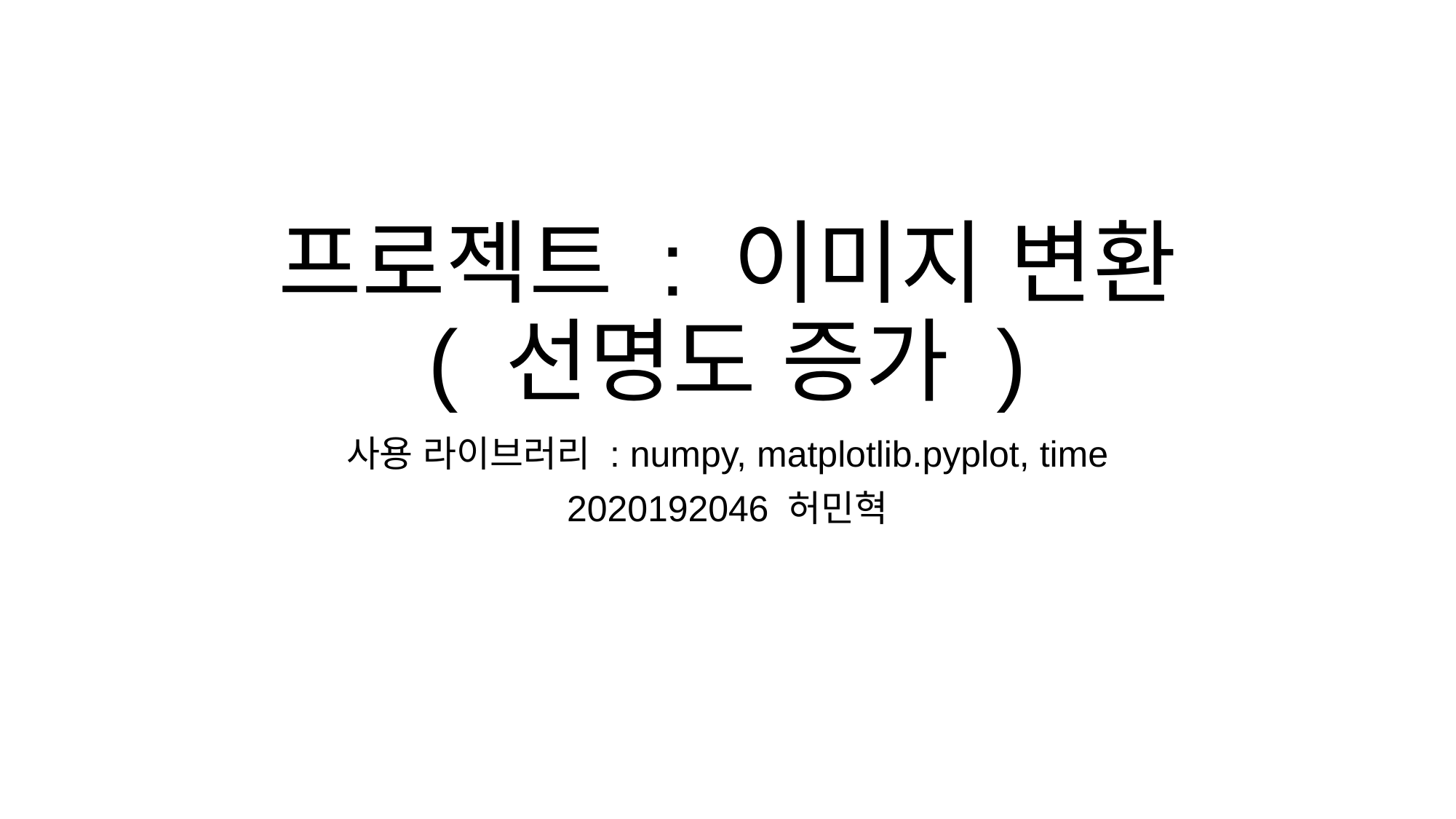

# 프로젝트 : 이미지 변환 ( 선명도 증가 )
사용 라이브러리 : numpy, matplotlib.pyplot, time
2020192046 허민혁